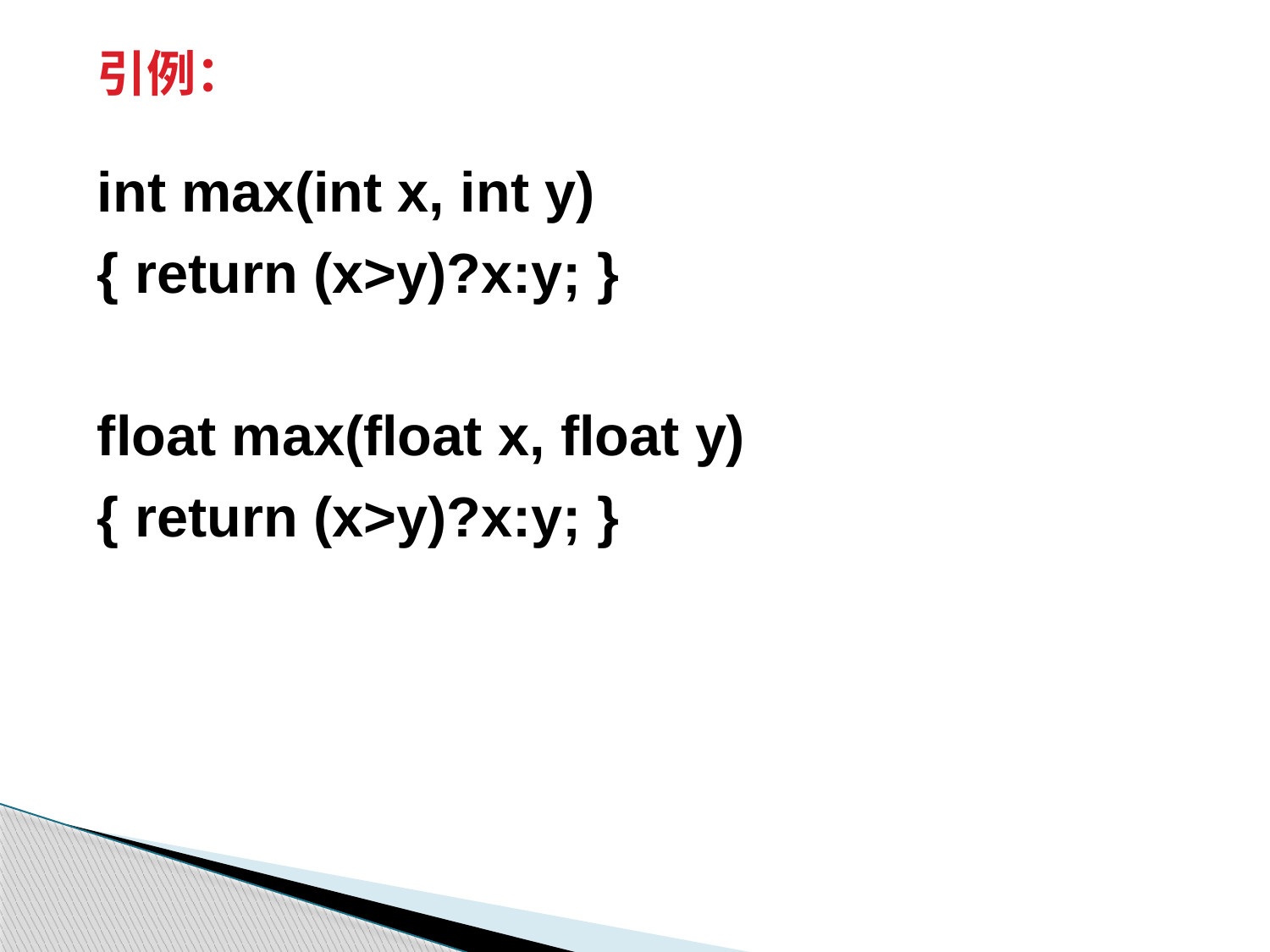

引例：
int max(int x, int y)
{ return (x>y)?x:y; }

float max(float x, float y)
{ return (x>y)?x:y; }